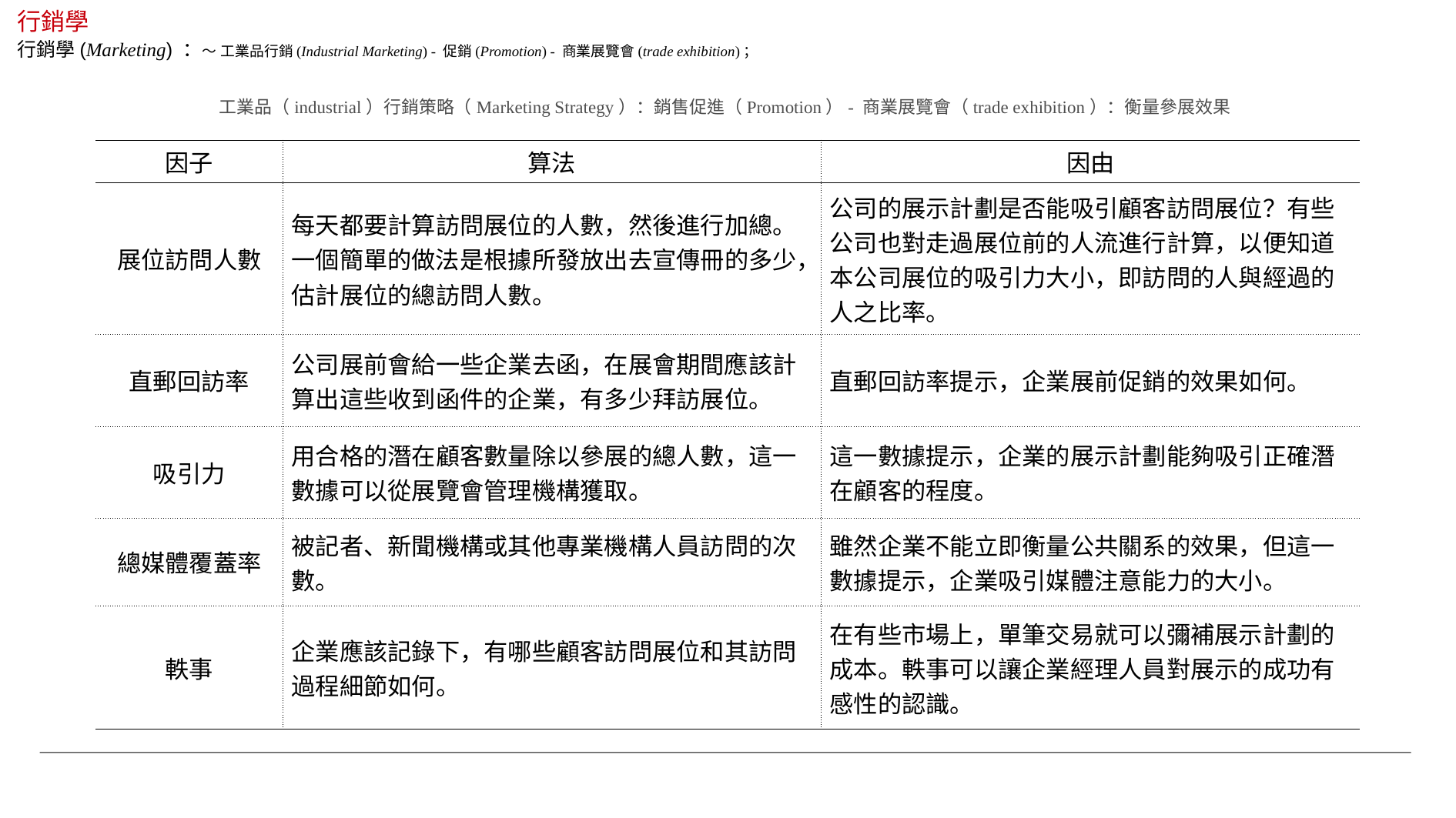

行銷學
行銷學(Marketing) ：～ 工業品行銷(Industrial Marketing) - 促銷(Promotion) - 商業展覽會(trade exhibition)；
工業品（industrial）行銷策略（Marketing Strategy）：銷售促進（Promotion）- 商業展覽會（trade exhibition）：衡量參展效果
| 因子 | 算法 | 因由 |
| --- | --- | --- |
| 展位訪問人數 | 每天都要計算訪問展位的人數，然後進行加總。一個簡單的做法是根據所發放出去宣傳冊的多少，估計展位的總訪問人數。 | 公司的展示計劃是否能吸引顧客訪問展位？有些公司也對走過展位前的人流進行計算，以便知道本公司展位的吸引力大小，即訪問的人與經過的人之比率。 |
| 直郵回訪率 | 公司展前會給一些企業去函，在展會期間應該計算出這些收到函件的企業，有多少拜訪展位。 | 直郵回訪率提示，企業展前促銷的效果如何。 |
| 吸引力 | 用合格的潛在顧客數量除以參展的總人數，這一數據可以從展覽會管理機構獲取。 | 這一數據提示，企業的展示計劃能夠吸引正確潛在顧客的程度。 |
| 總媒體覆蓋率 | 被記者、新聞機構或其他專業機構人員訪問的次數。 | 雖然企業不能立即衡量公共關系的效果，但這一數據提示，企業吸引媒體注意能力的大小。 |
| 軼事 | 企業應該記錄下，有哪些顧客訪問展位和其訪問過程細節如何。 | 在有些市場上，單筆交易就可以彌補展示計劃的成本。軼事可以讓企業經理人員對展示的成功有感性的認識。 |